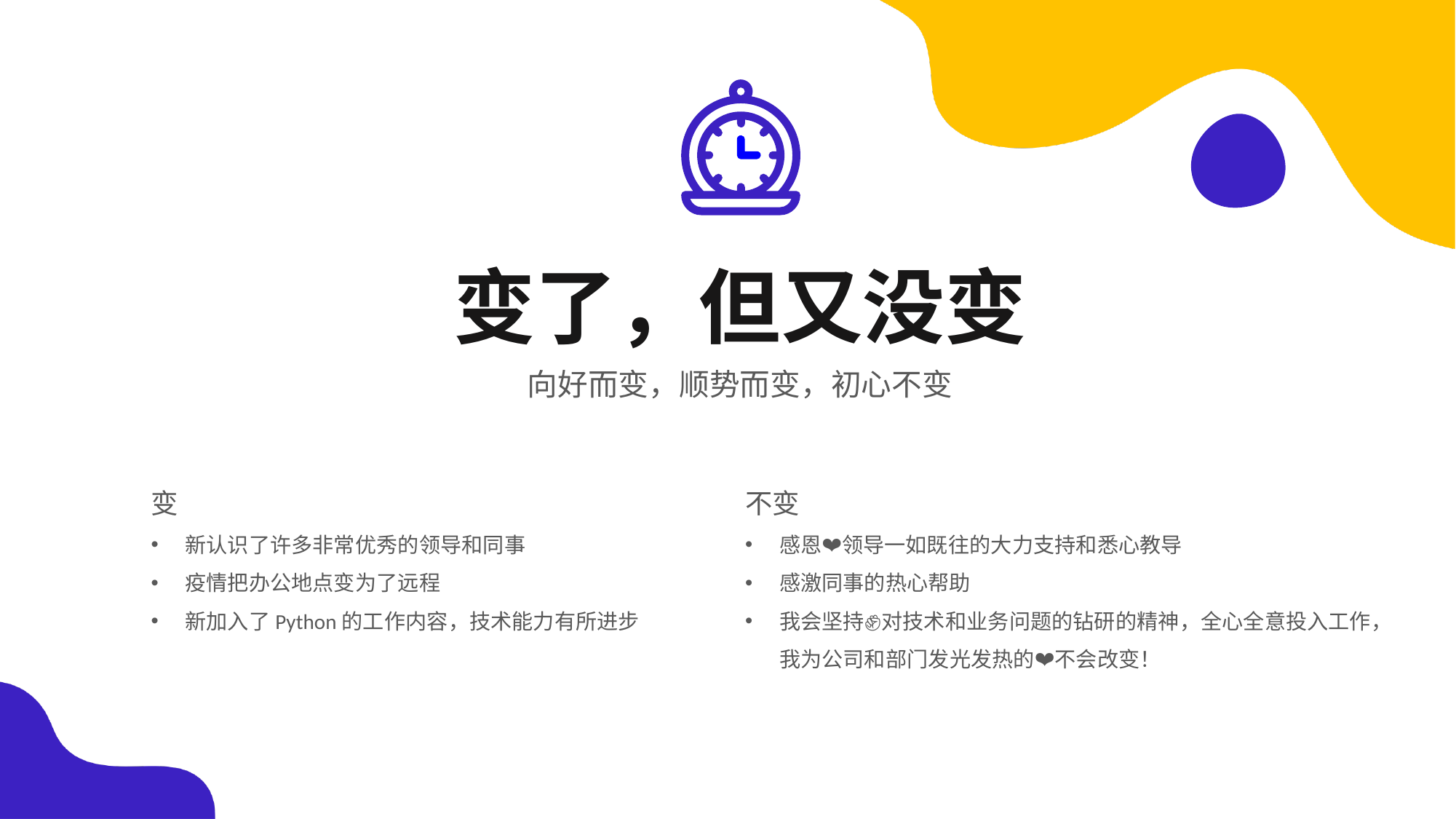

变了，但又没变
向好而变，顺势而变，初心不变️
变
新认识了许多非常优秀的领导和同事
疫情把办公地点变为了远程
新加入了Python的工作内容，技术能力有所进步
不变
感恩❤️领导一如既往的大力支持和悉心教导
感激同事的热心帮助
我会坚持✊对技术和业务问题的钻研的精神，全心全意投入工作，我为公司和部门发光发热的❤不会改变！